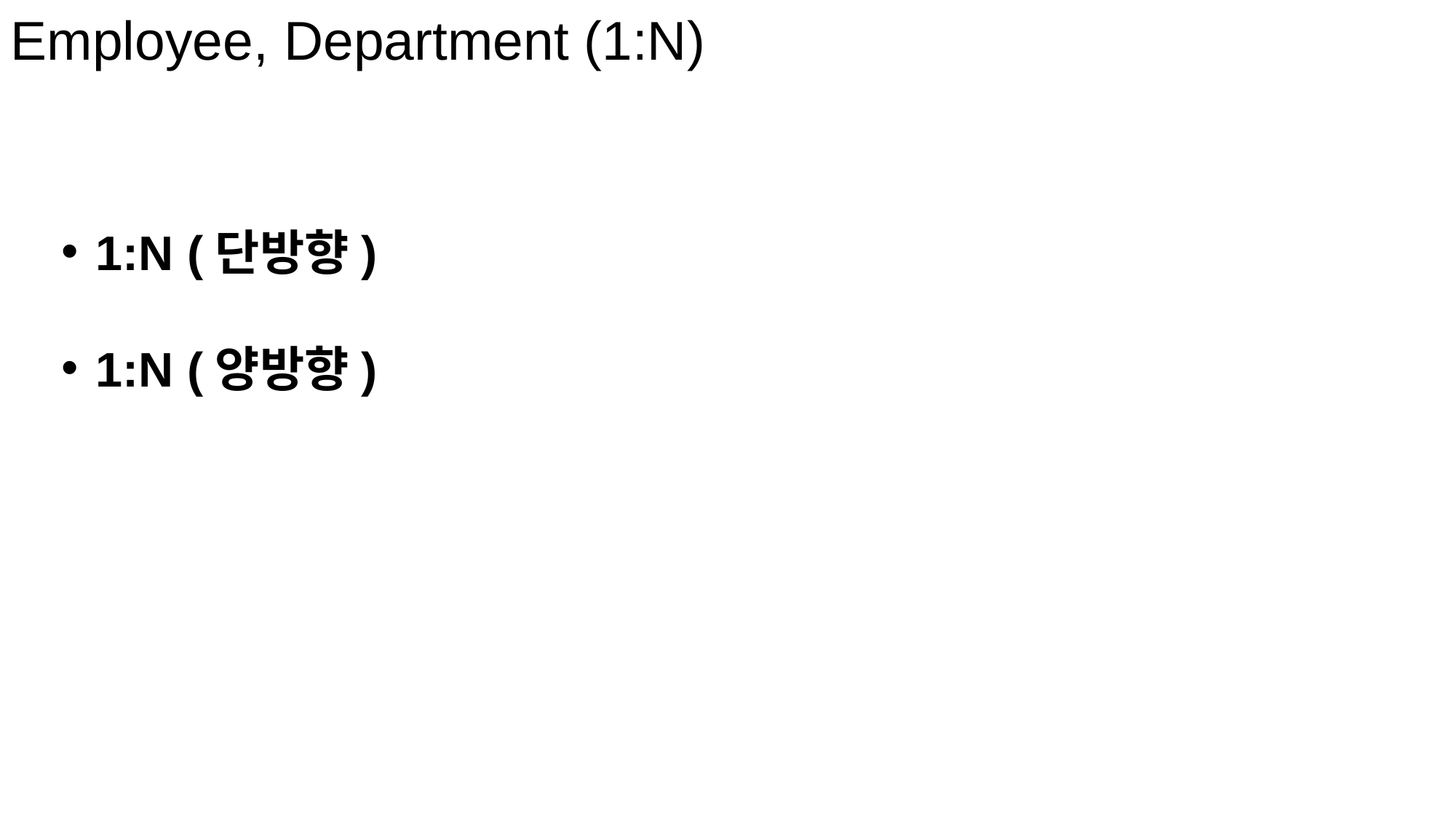

Employee, Department (1:N)
1:N (단방향)
1:N (양방향)